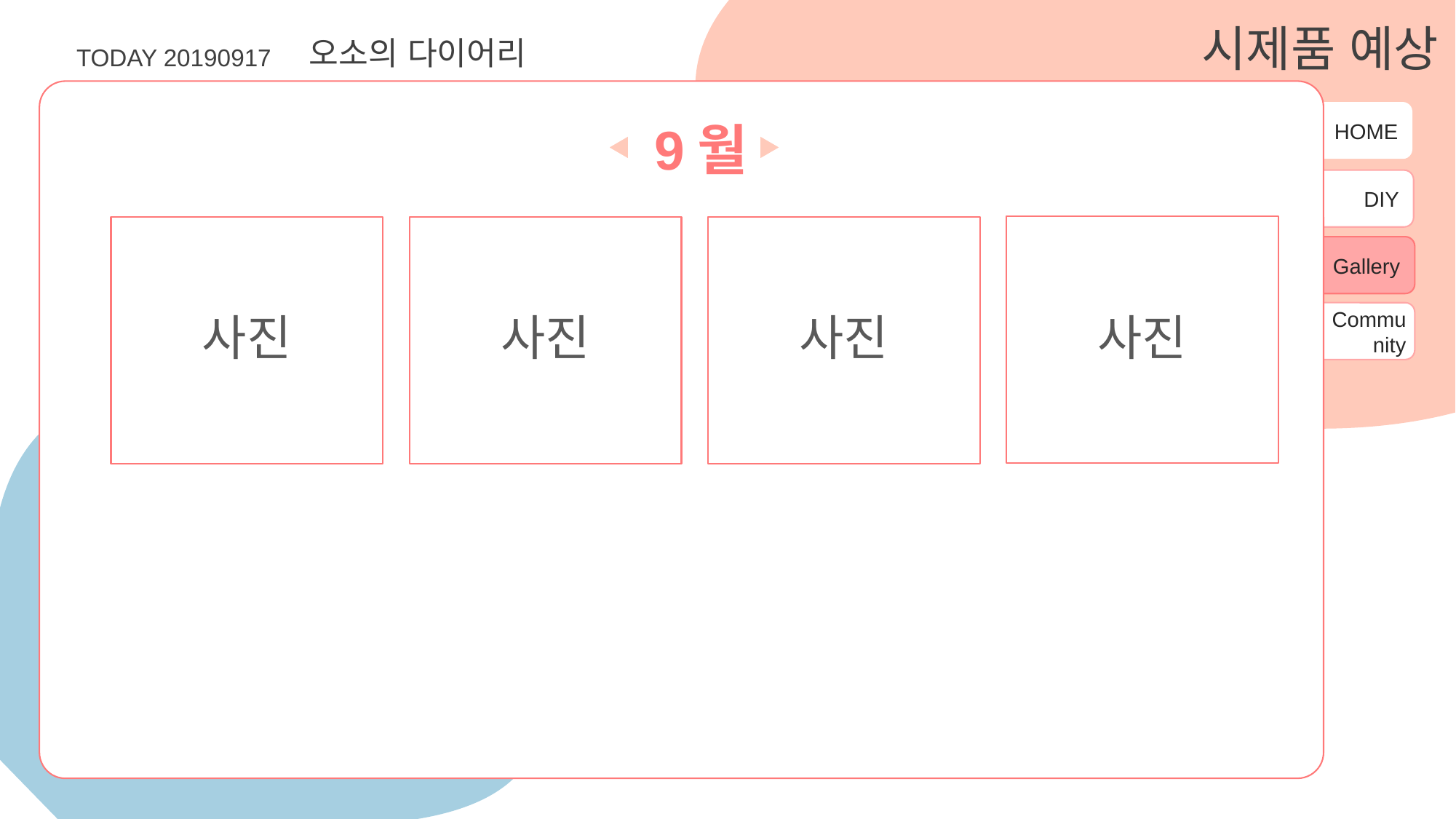

시제품 예상
오소의 다이어리
TODAY 20190917

HOME
9월

DIY
사진
사진
사진
사진
Gallery
Community